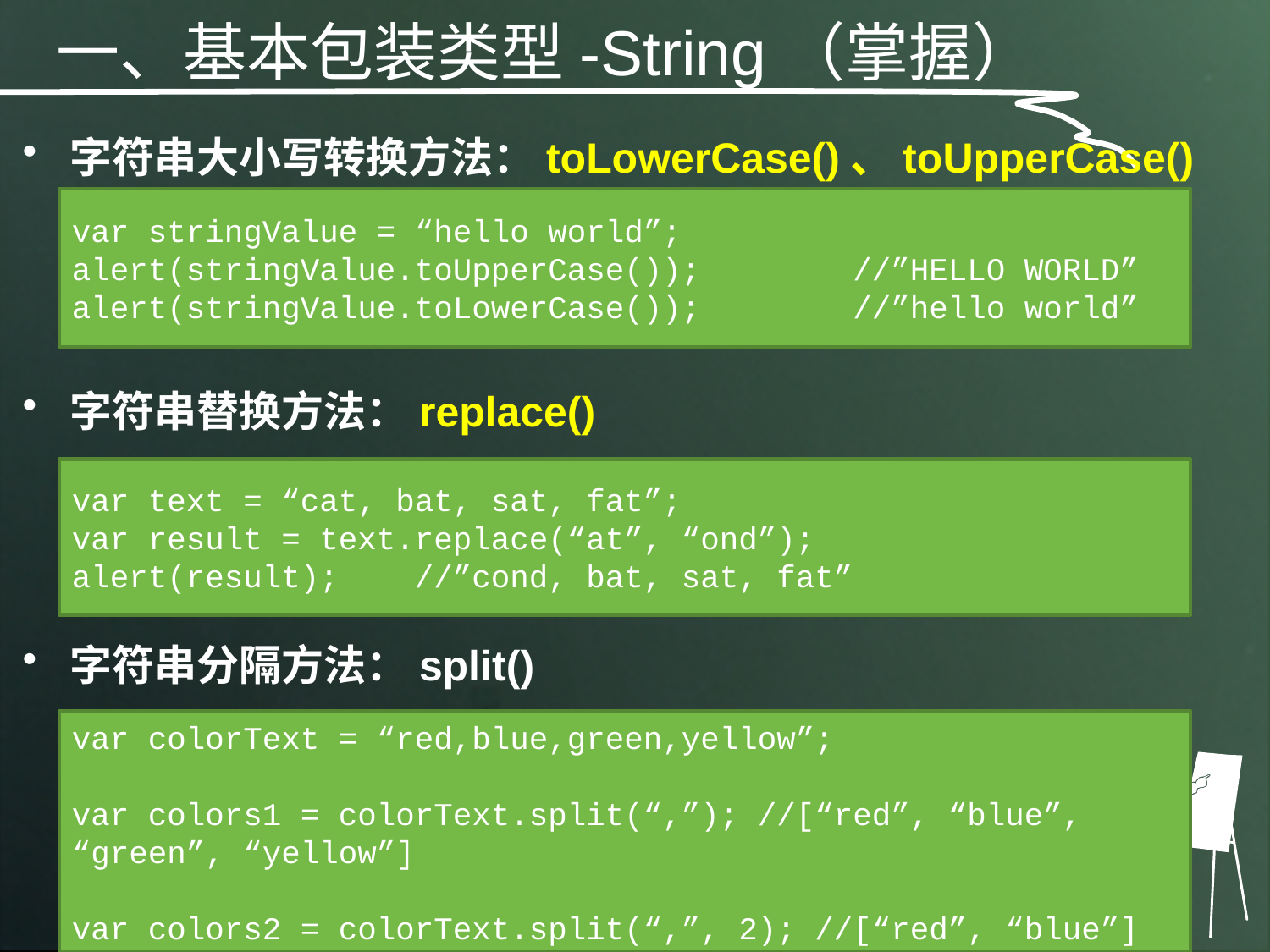

一、基本包装类型-String（掌握）

字符串大小写转换方法：toLowerCase()、toUpperCase()

字符串替换方法：replace()

字符串分隔方法：split()

var stringValue = “hello world”;
alert(stringValue.toUpperCase());        //”HELLO WORLD”
alert(stringValue.toLowerCase());        //”hello world”
var text = “cat, bat, sat, fat”;
var result = text.replace(“at”, “ond”);
alert(result);    //”cond, bat, sat, fat”
var colorText = “red,blue,green,yellow”;

var colors1 = colorText.split(“,”); //[“red”, “blue”, “green”, “yellow”]

var colors2 = colorText.split(“,”, 2); //[“red”, “blue”]